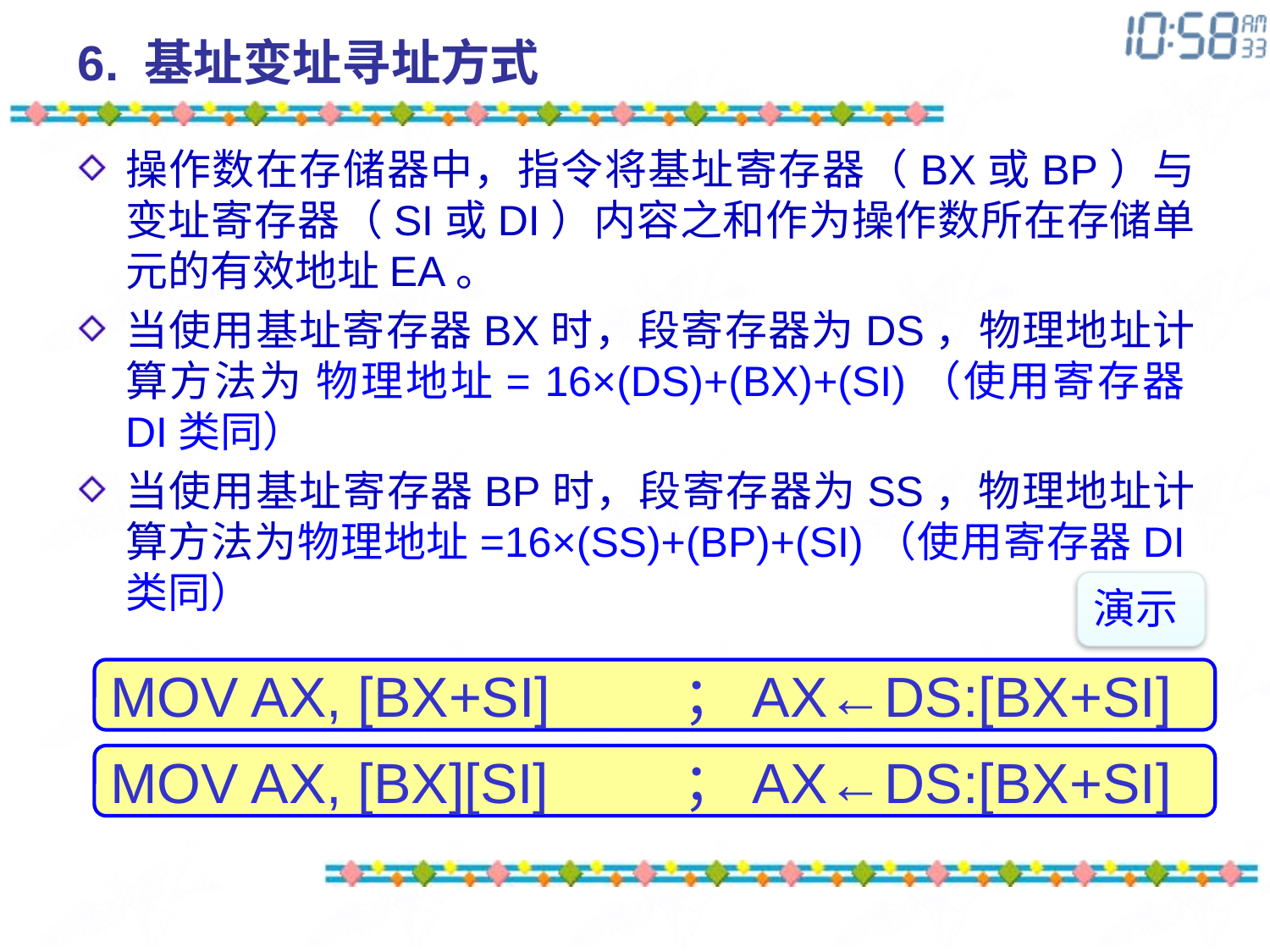

# 6. 基址变址寻址方式
操作数在存储器中，指令将基址寄存器（BX或BP）与变址寄存器（SI或DI）内容之和作为操作数所在存储单元的有效地址EA。
当使用基址寄存器BX时，段寄存器为DS，物理地址计算方法为 物理地址= 16×(DS)+(BX)+(SI)（使用寄存器DI类同）
当使用基址寄存器BP时，段寄存器为SS，物理地址计算方法为物理地址=16×(SS)+(BP)+(SI)（使用寄存器DI类同）
演示
MOV AX, [BX+SI]	；AX←DS:[BX+SI]
MOV AX, [BX][SI]	；AX←DS:[BX+SI]